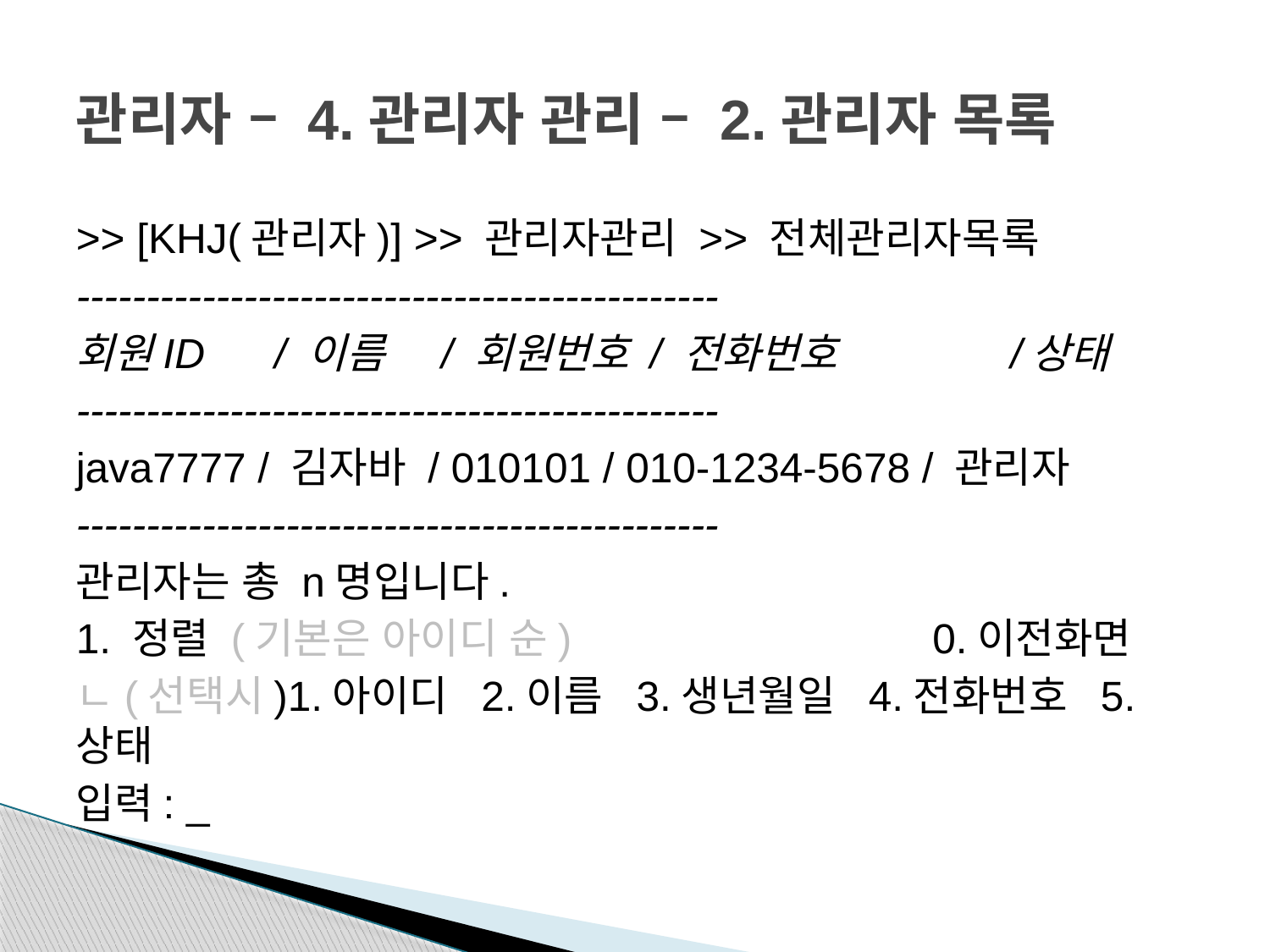

# 관리자 – 4.관리자 관리 – 2.관리자 목록
>> [KHJ(관리자)] >> 관리자관리 >> 전체관리자목록
----------------------------------------------
회원ID      / 이름    / 회원번호 / 전화번호              /상태
----------------------------------------------
java7777 / 김자바 / 010101 / 010-1234-5678 / 관리자
----------------------------------------------
관리자는 총 n명입니다.
1. 정렬 (기본은 아이디 순)                               0.이전화면
ㄴ(선택시)1.아이디  2.이름  3.생년월일  4.전화번호  5.상태
입력: _